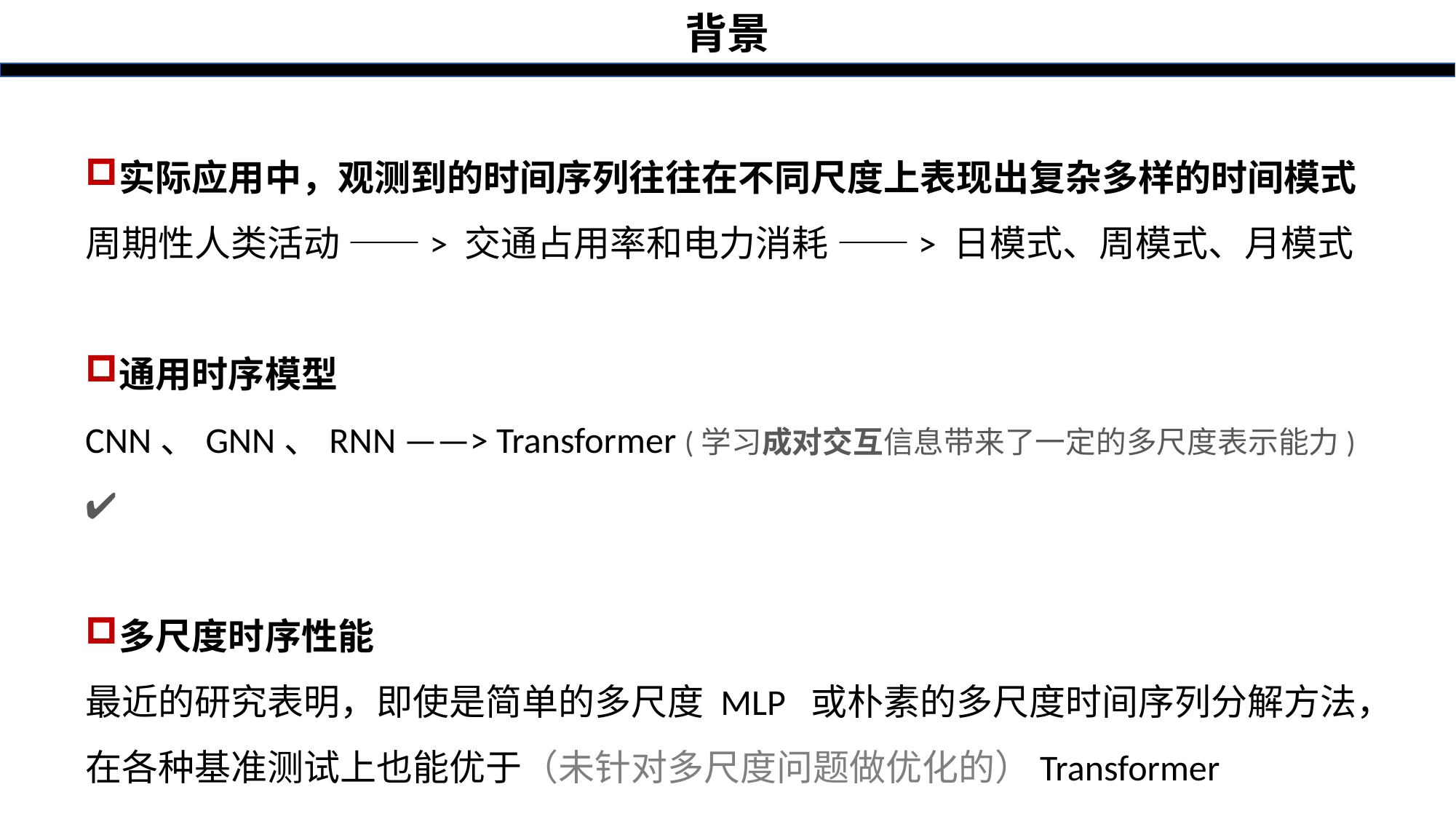

背景

实际应用中，观测到的时间序列往往在不同尺度上表现出复杂多样的时间模式
周期性人类活动 ——> 交通占用率和电力消耗 ——> 日模式、周模式、月模式

通用时序模型
CNN、GNN、RNN ——> Transformer (学习成对交互信息带来了一定的多尺度表示能力) ✔

多尺度时序性能
最近的研究表明，即使是简单的多尺度 MLP  或朴素的多尺度时间序列分解方法，在各种基准测试上也能优于（未针对多尺度问题做优化的）Transformer